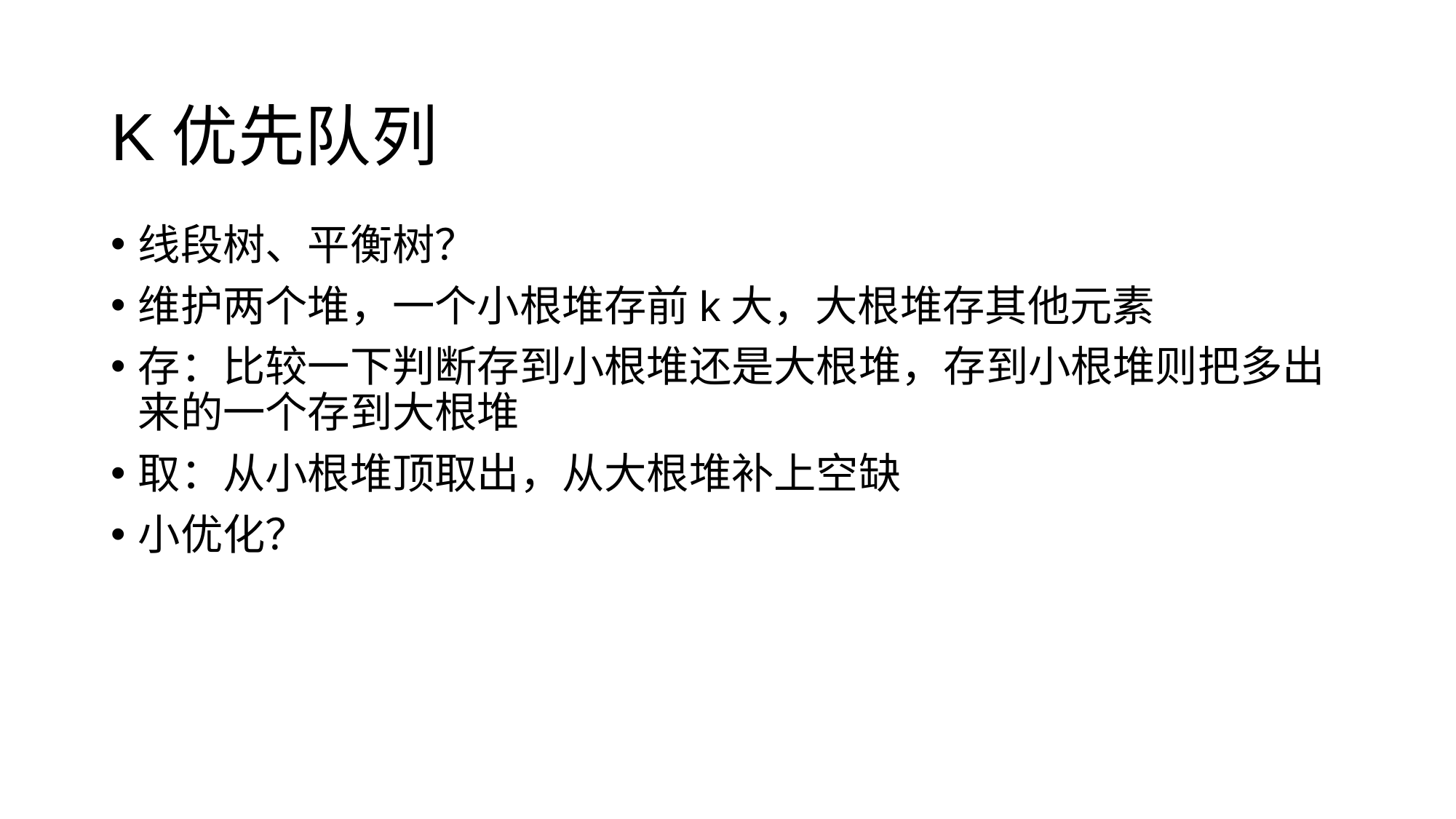

# K优先队列
线段树、平衡树？
维护两个堆，一个小根堆存前k大，大根堆存其他元素
存：比较一下判断存到小根堆还是大根堆，存到小根堆则把多出来的一个存到大根堆
取：从小根堆顶取出，从大根堆补上空缺
小优化？